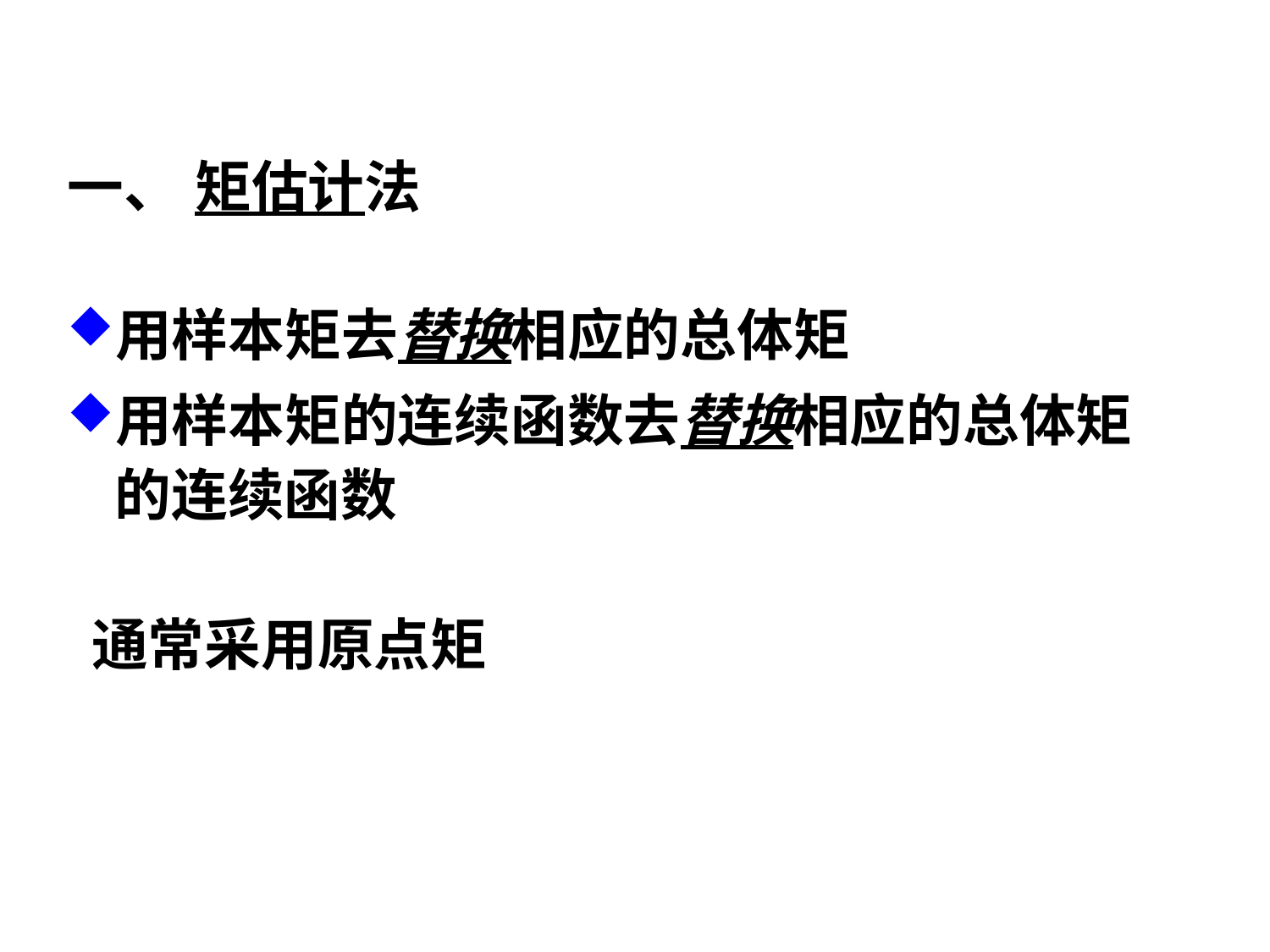

一、 矩估计法
用样本矩去替换相应的总体矩
用样本矩的连续函数去替换相应的总体矩的连续函数

  通常采用原点矩